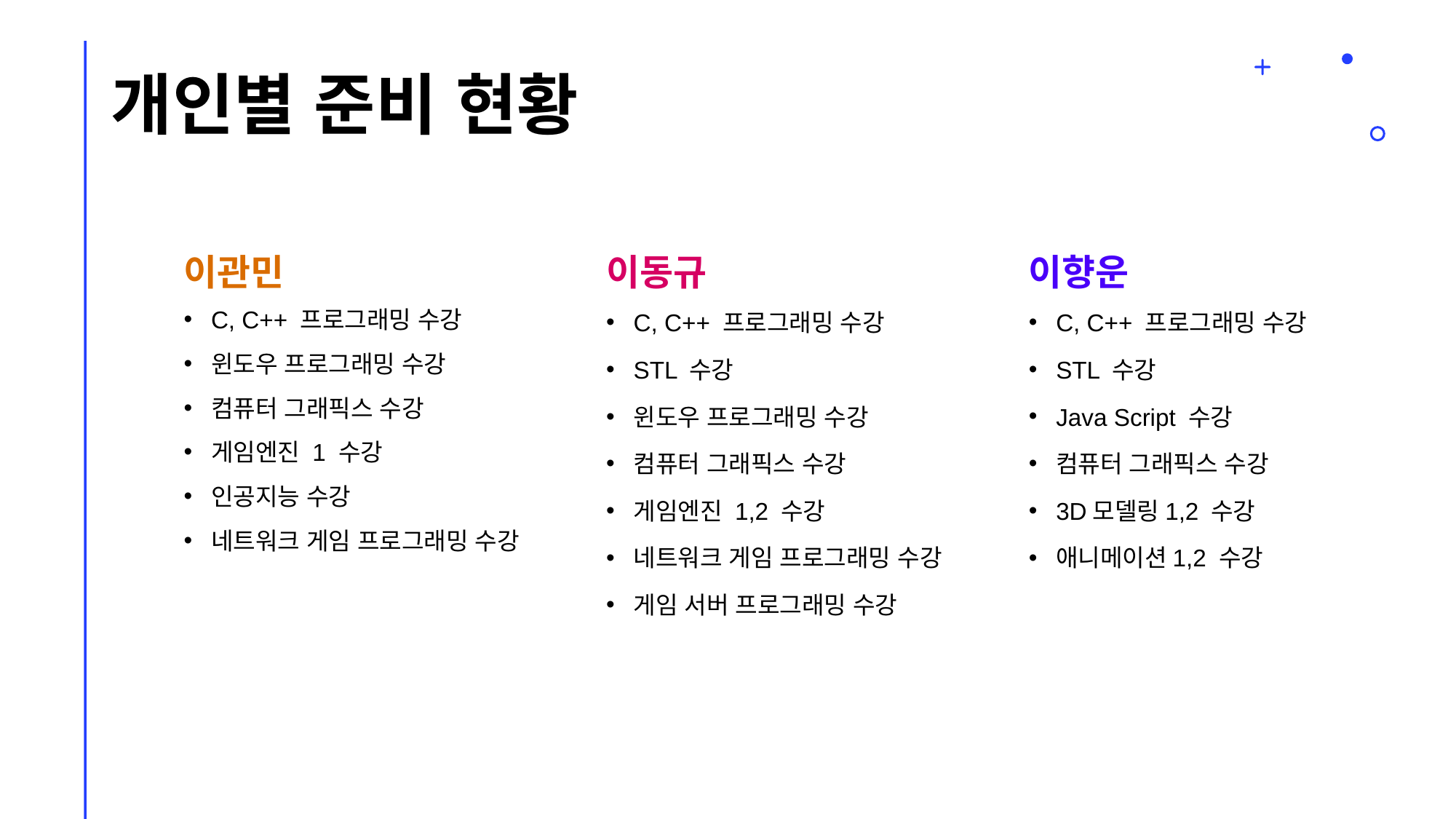

# 개인별 준비 현황
이관민
이동규
이향운
C, C++ 프로그래밍 수강
윈도우 프로그래밍 수강
컴퓨터 그래픽스 수강
게임엔진 1 수강
인공지능 수강
네트워크 게임 프로그래밍 수강
C, C++ 프로그래밍 수강
STL 수강
Java Script 수강
컴퓨터 그래픽스 수강
3D모델링1,2 수강
애니메이션1,2 수강
C, C++ 프로그래밍 수강
STL 수강
윈도우 프로그래밍 수강
컴퓨터 그래픽스 수강
게임엔진 1,2 수강
네트워크 게임 프로그래밍 수강
게임 서버 프로그래밍 수강